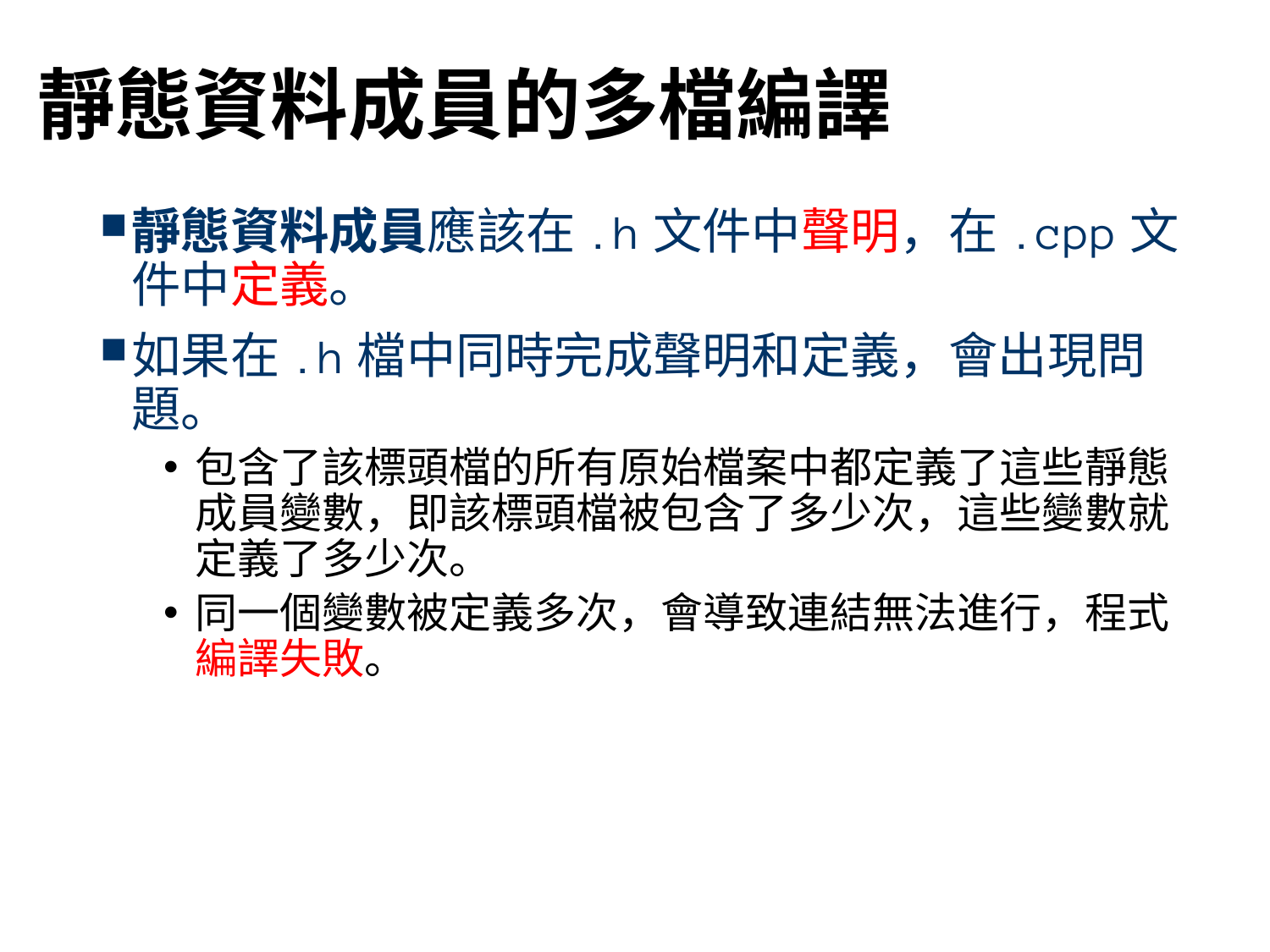

# 靜態資料成員的多檔編譯
靜態資料成員應該在.h文件中聲明，在.cpp文件中定義。
如果在.h檔中同時完成聲明和定義，會出現問題。
包含了該標頭檔的所有原始檔案中都定義了這些靜態成員變數，即該標頭檔被包含了多少次，這些變數就定義了多少次。
同一個變數被定義多次，會導致連結無法進行，程式編譯失敗。